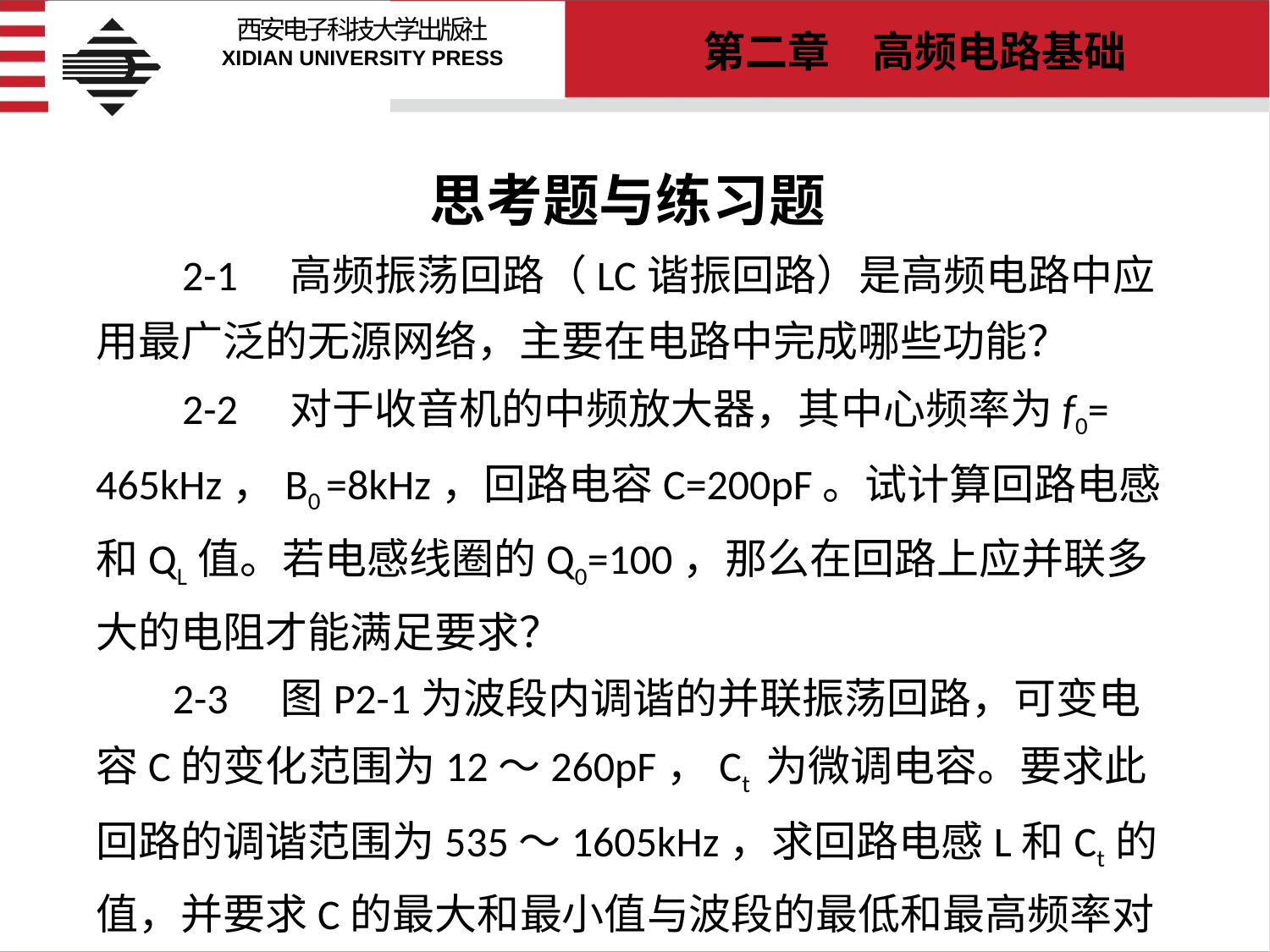

# 思考题与练习题 2-1　高频振荡回路（LC谐振回路）是高频电路中应用最广泛的无源网络，主要在电路中完成哪些功能？ 2-2　对于收音机的中频放大器，其中心频率为f0= 465kHz，B0 =8kHz，回路电容C=200pF。试计算回路电感和QL值。若电感线圈的Q0=100，那么在回路上应并联多大的电阻才能满足要求？ 2-3　图P2-1为波段内调谐的并联振荡回路，可变电容C的变化范围为12～260pF，Ct 为微调电容。要求此回路的调谐范围为535～1605kHz，求回路电感L和Ct的值，并要求C的最大和最小值与波段的最低和最高频率对应。